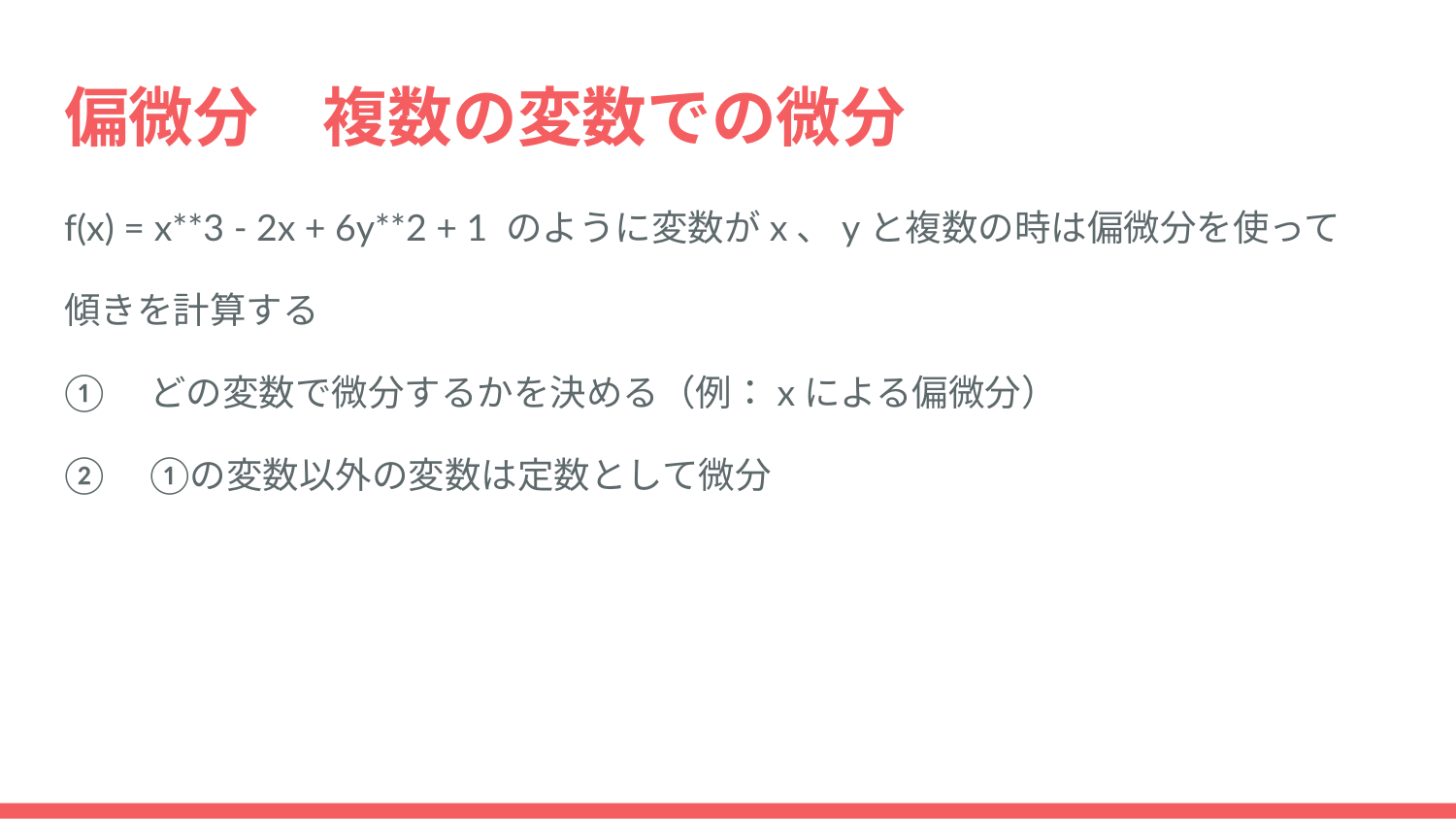

# 偏微分　複数の変数での微分
f(x) = x**3 - 2x + 6y**2 + 1 のように変数がx、yと複数の時は偏微分を使って
傾きを計算する
①　どの変数で微分するかを決める（例：xによる偏微分）
②　①の変数以外の変数は定数として微分